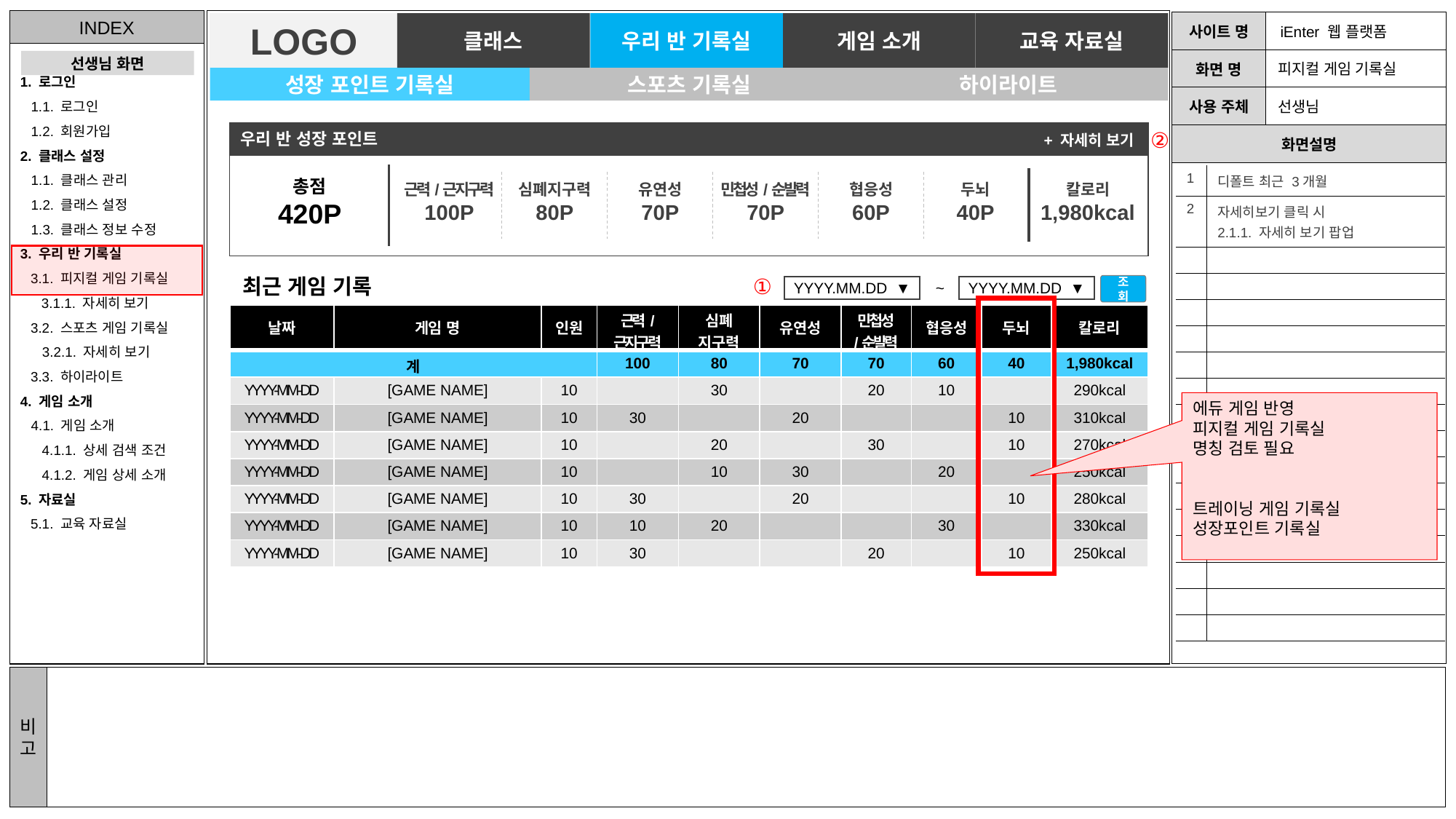

LOGO
클래스
우리 반 기록실
게임 소개
교육 자료실
피지컬 게임 기록실
성장 포인트 기록실
스포츠 기록실
하이라이트
선생님
②
우리 반 성장 포인트
+ 자세히 보기

| 1 | 디폴트 최근 3개월 |
| --- | --- |
| 2 | 자세히보기 클릭 시 2.1.1. 자세히 보기 팝업 |
|  |  |
|  |  |
|  |  |
|  |  |
|  |  |
|  |  |
|  |  |
|  |  |
|  |  |
|  |  |
|  |  |
|  |  |
|  |  |
|  |  |
|  |  |
총점
420P
근력/근지구력
100P
심폐지구력
80P
유연성
70P
민첩성/순발력
70P
협응성
60P
두뇌
40P
칼로리
1,980kcal

①
최근 게임 기록
~
조회
YYYY.MM.DD  ▼
YYYY.MM.DD  ▼

| 날짜 | 게임 명 | 인원 | 근력/ 근지구력 | 심폐 지구력 | 유연성 | 민첩성 /순발력 | 협응성 | 두뇌 | 칼로리 |
| --- | --- | --- | --- | --- | --- | --- | --- | --- | --- |
| 계 |  |  | 100 | 80 | 70 | 70 | 60 | 40 | 1,980kcal |
| YYYY-MM-DD | [GAME NAME] | 10 |  | 30 |  | 20 | 10 |  | 290kcal |
| YYYY-MM-DD | [GAME NAME] | 10 | 30 |  | 20 |  |  | 10 | 310kcal |
| YYYY-MM-DD | [GAME NAME] | 10 |  | 20 |  | 30 |  | 10 | 270kcal |
| YYYY-MM-DD | [GAME NAME] | 10 |  | 10 | 30 |  | 20 |  | 250kcal |
| YYYY-MM-DD | [GAME NAME] | 10 | 30 |  | 20 |  |  | 10 | 280kcal |
| YYYY-MM-DD | [GAME NAME] | 10 | 10 | 20 |  |  | 30 |  | 330kcal |
| YYYY-MM-DD | [GAME NAME] | 10 | 30 |  |  | 20 |  | 10 | 250kcal |
에듀 게임 반영
피지컬 게임 기록실
명칭 검토 필요

트레이닝 게임 기록실
성장포인트 기록실